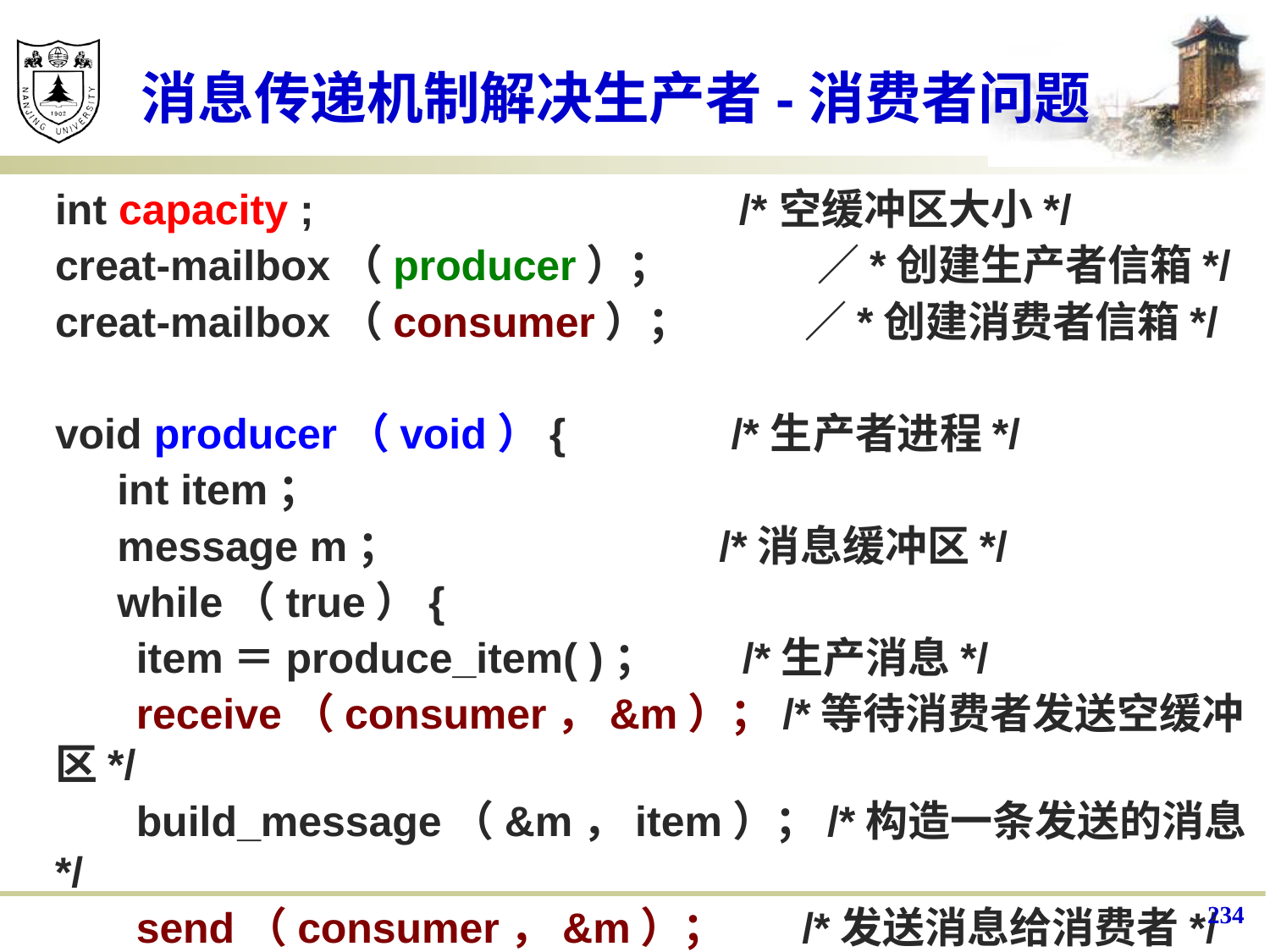

# 消息传递机制解决生产者-消费者问题
int capacity ;                                    /*空缓冲区大小*/
creat-mailbox（producer）；　 	／*创建生产者信箱*/
creat-mailbox（consumer）；            ／*创建消费者信箱*/

void producer（void）{              /*生产者进程*/
　 int item；
　 message m；　                            /*消息缓冲区*/
　 while（true）{
　   item＝produce_item( )；        /*生产消息*/
　   receive（consumer，&m）；/*等待消费者发送空缓冲区*/
　   build_message（&m，item）；/*构造一条发送的消息*/
　   send（consumer，&m）；       /*发送消息给消费者*/
　    }
  }
234